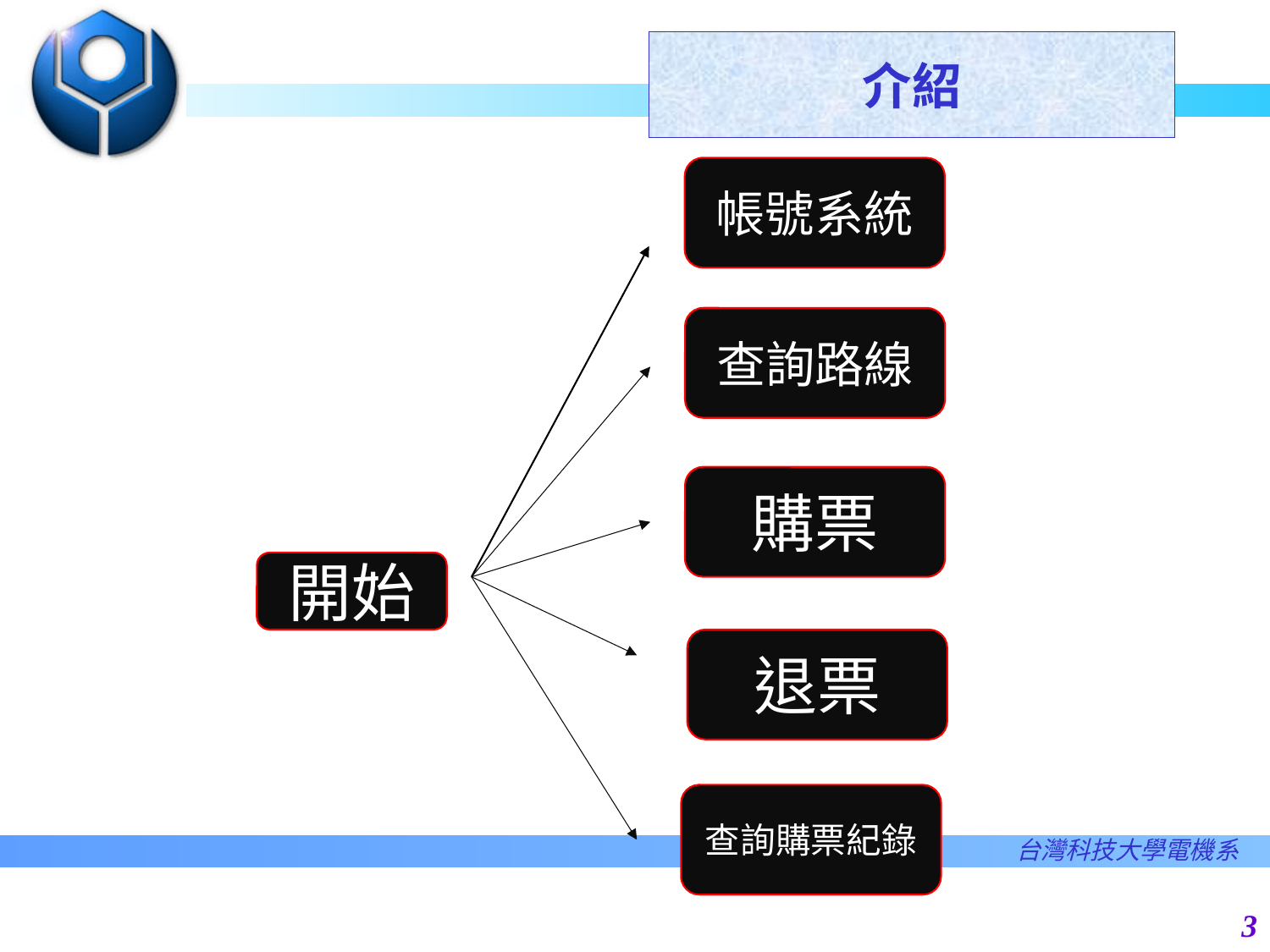

# 介紹
帳號系統
查詢路線
購票
開始
退票
查詢購票紀錄
3